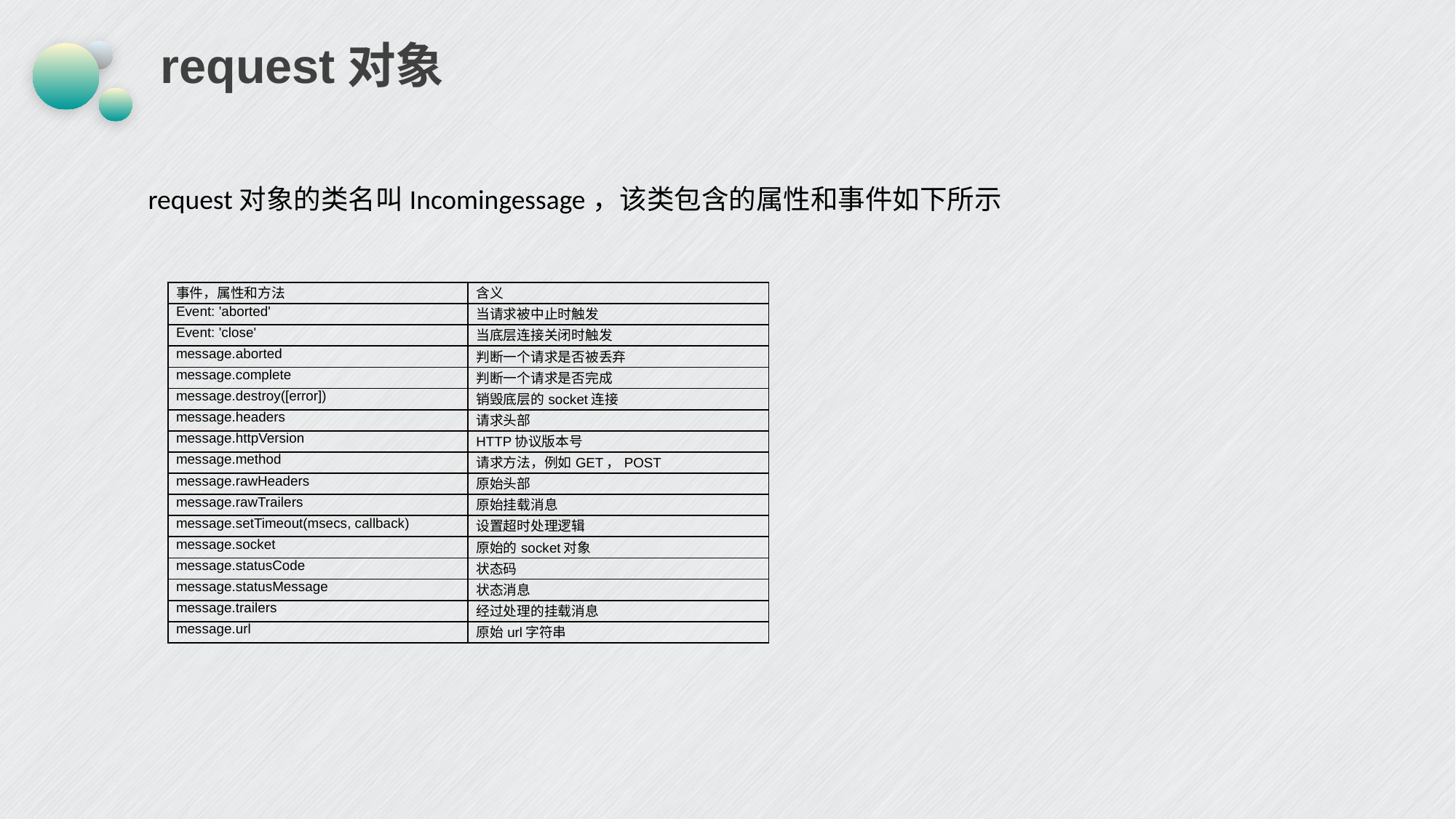

# request对象

request对象的类名叫Incomingessage，该类包含的属性和事件如下所示
| 事件，属性和方法 | 含义 |
| --- | --- |
| Event: 'aborted' | 当请求被中止时触发 |
| Event: 'close' | 当底层连接关闭时触发 |
| message.aborted | 判断一个请求是否被丢弃 |
| message.complete | 判断一个请求是否完成 |
| message.destroy([error]) | 销毁底层的socket连接 |
| message.headers | 请求头部 |
| message.httpVersion | HTTP协议版本号 |
| message.method | 请求方法，例如GET，POST |
| message.rawHeaders | 原始头部 |
| message.rawTrailers | 原始挂载消息 |
| message.setTimeout(msecs, callback) | 设置超时处理逻辑 |
| message.socket | 原始的socket对象 |
| message.statusCode | 状态码 |
| message.statusMessage | 状态消息 |
| message.trailers | 经过处理的挂载消息 |
| message.url | 原始url字符串 |